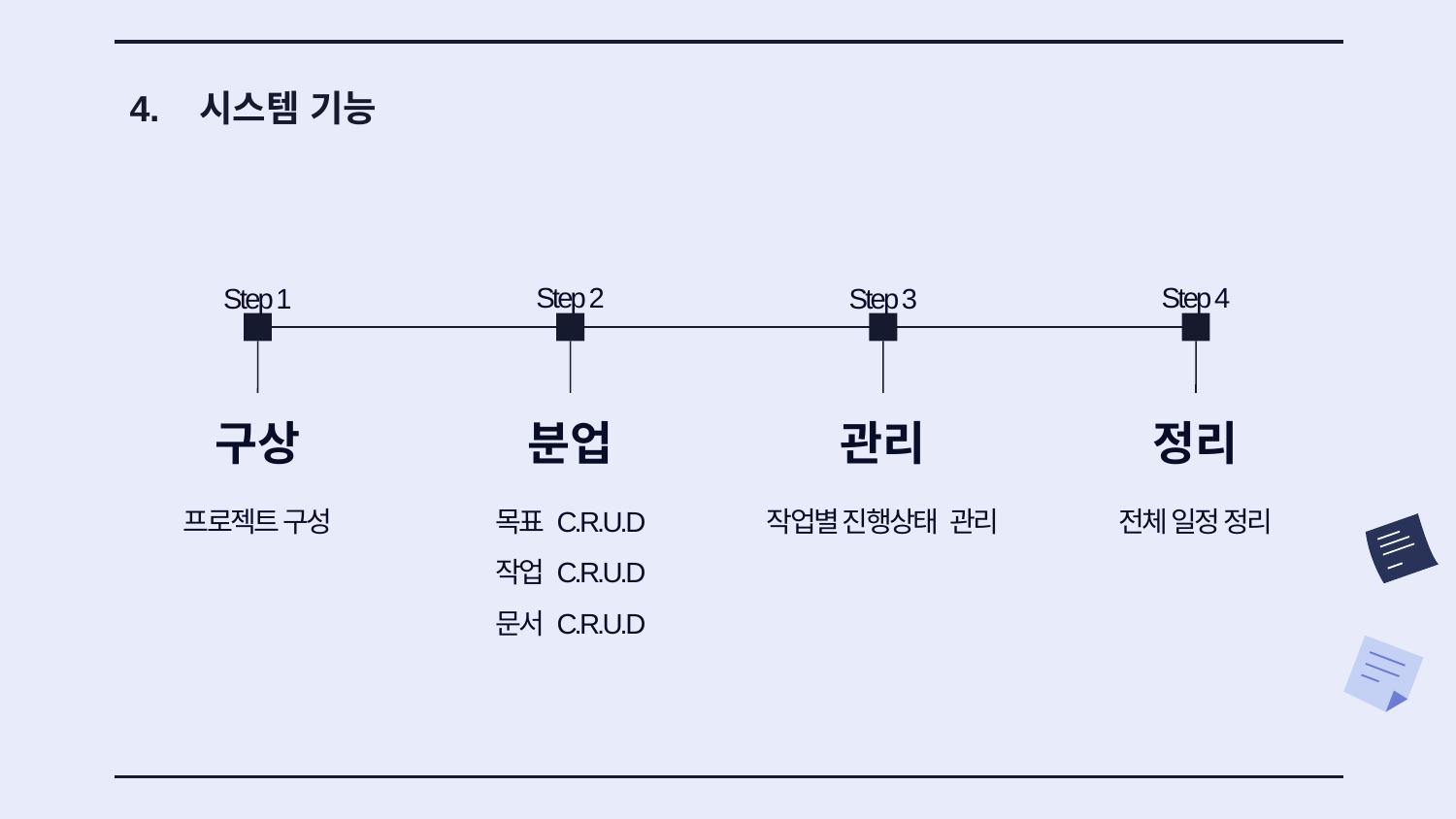

# 4.   시스템 기능
Step 4
Step 2
Step 1
Step 3

구상
분업
관리
정리
프로젝트 구성
목표 C.R.U.D
작업 C.R.U.D
문서 C.R.U.D
작업별 진행상태  관리
전체 일정 정리